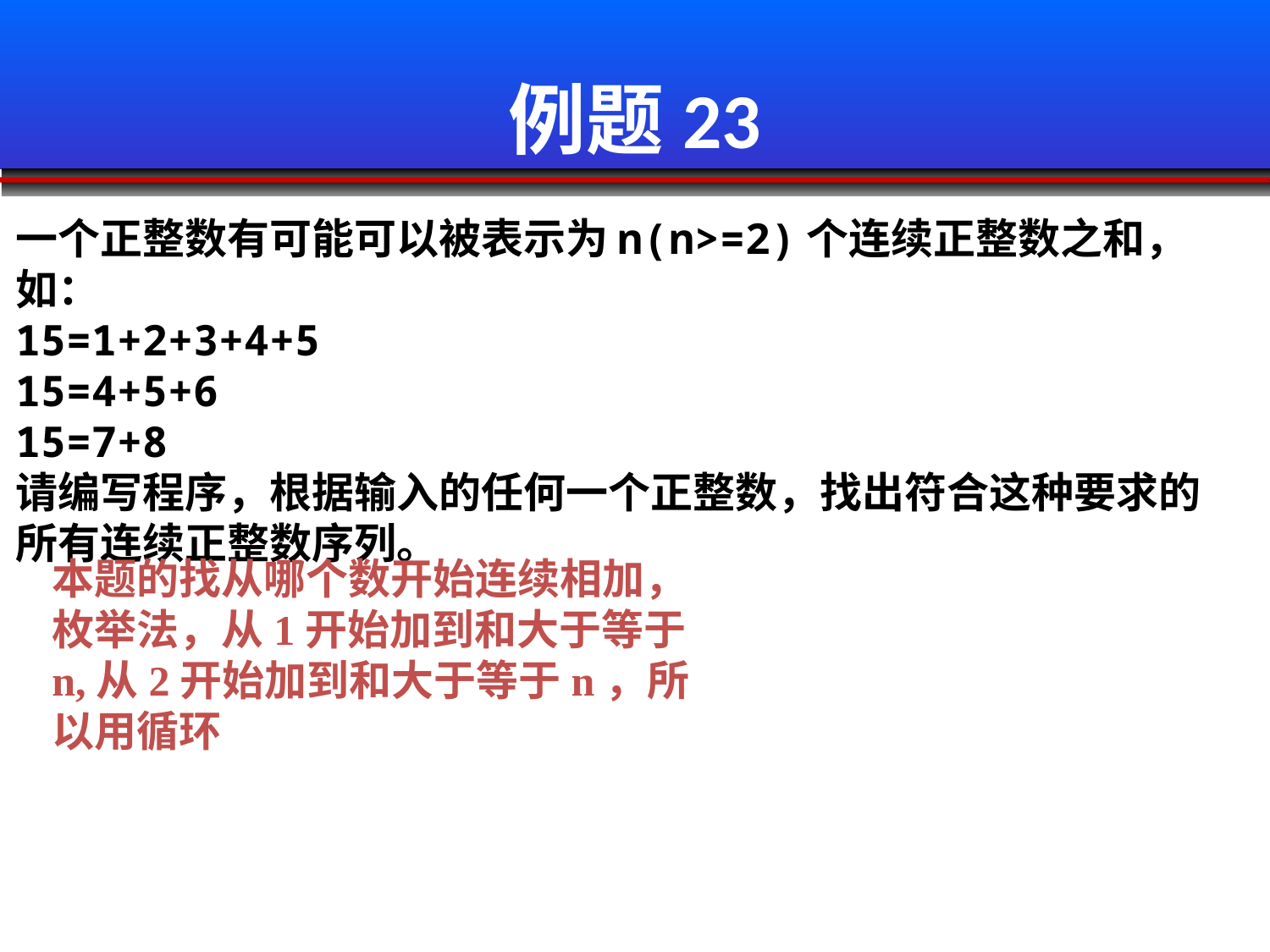

# 例题23
一个正整数有可能可以被表示为n(n>=2)个连续正整数之和，如：
15=1+2+3+4+5
15=4+5+6
15=7+8
请编写程序，根据输入的任何一个正整数，找出符合这种要求的所有连续正整数序列。
本题的找从哪个数开始连续相加，枚举法，从1开始加到和大于等于n,从2开始加到和大于等于n，所以用循环